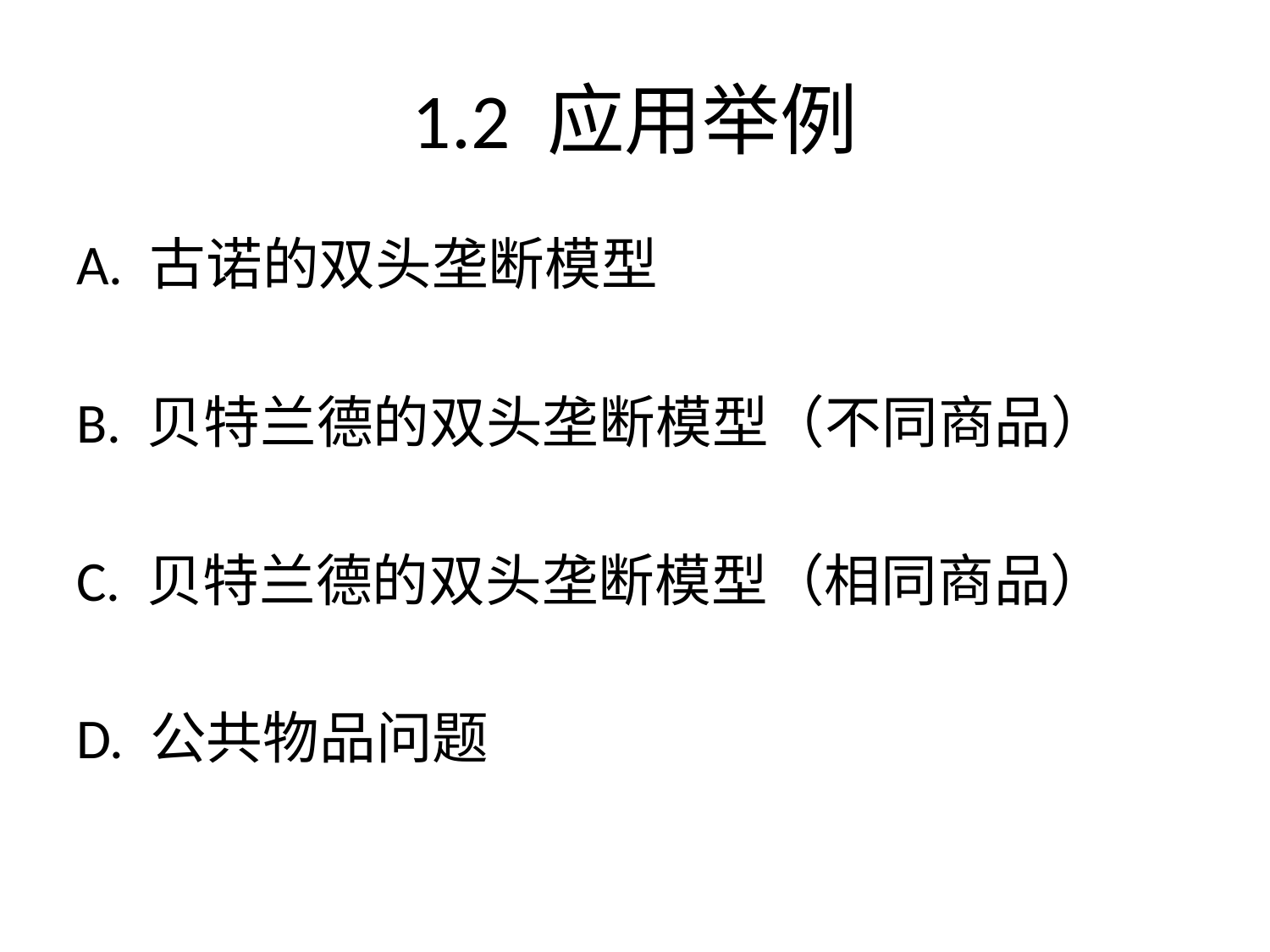

# 1.2 应用举例
A. 古诺的双头垄断模型

B. 贝特兰德的双头垄断模型（不同商品）

C. 贝特兰德的双头垄断模型（相同商品）

D. 公共物品问题